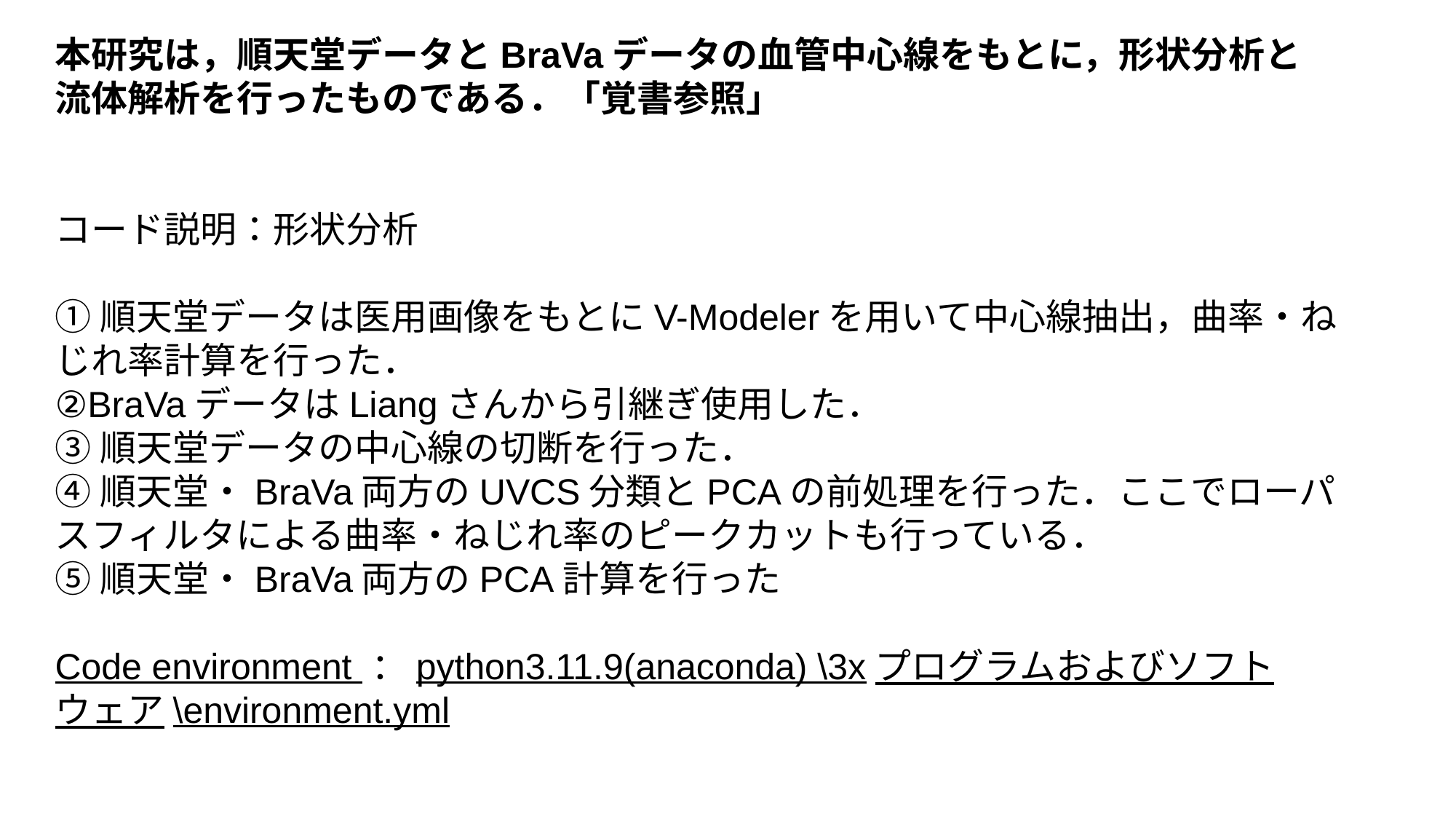

本研究は，順天堂データとBraVaデータの血管中心線をもとに，形状分析と流体解析を行ったものである．「覚書参照」

コード説明：形状分析

①順天堂データは医用画像をもとにV-Modelerを用いて中心線抽出，曲率・ねじれ率計算を行った．
②BraVaデータはLiangさんから引継ぎ使用した．
③順天堂データの中心線の切断を行った．
④順天堂・BraVa両方のUVCS分類とPCAの前処理を行った．ここでローパスフィルタによる曲率・ねじれ率のピークカットも行っている．
⑤順天堂・BraVa両方のPCA計算を行った

Code environment ：python3.11.9(anaconda) \3xプログラムおよびソフトウェア\environment.yml